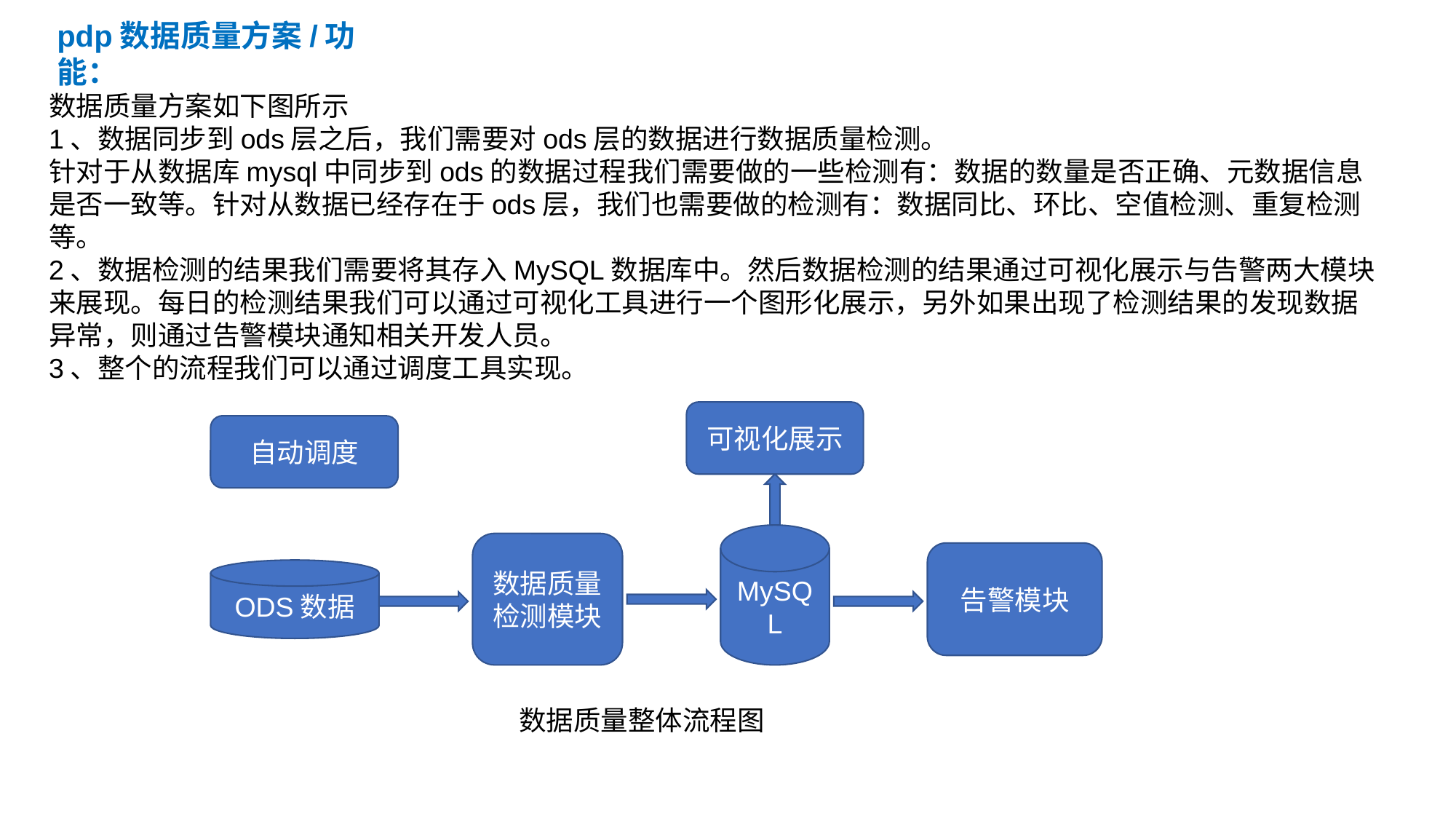

pdp数据质量方案/功能：
数据质量方案如下图所示
1、数据同步到ods层之后，我们需要对ods层的数据进行数据质量检测。
针对于从数据库mysql中同步到ods的数据过程我们需要做的一些检测有：数据的数量是否正确、元数据信息是否一致等。针对从数据已经存在于ods层，我们也需要做的检测有：数据同比、环比、空值检测、重复检测等。
2、数据检测的结果我们需要将其存入MySQL数据库中。然后数据检测的结果通过可视化展示与告警两大模块来展现。每日的检测结果我们可以通过可视化工具进行一个图形化展示，另外如果出现了检测结果的发现数据异常，则通过告警模块通知相关开发人员。
3、整个的流程我们可以通过调度工具实现。

可视化展示
自动调度

MySQL
数据质量检测模块
告警模块
ODS数据

数据质量整体流程图